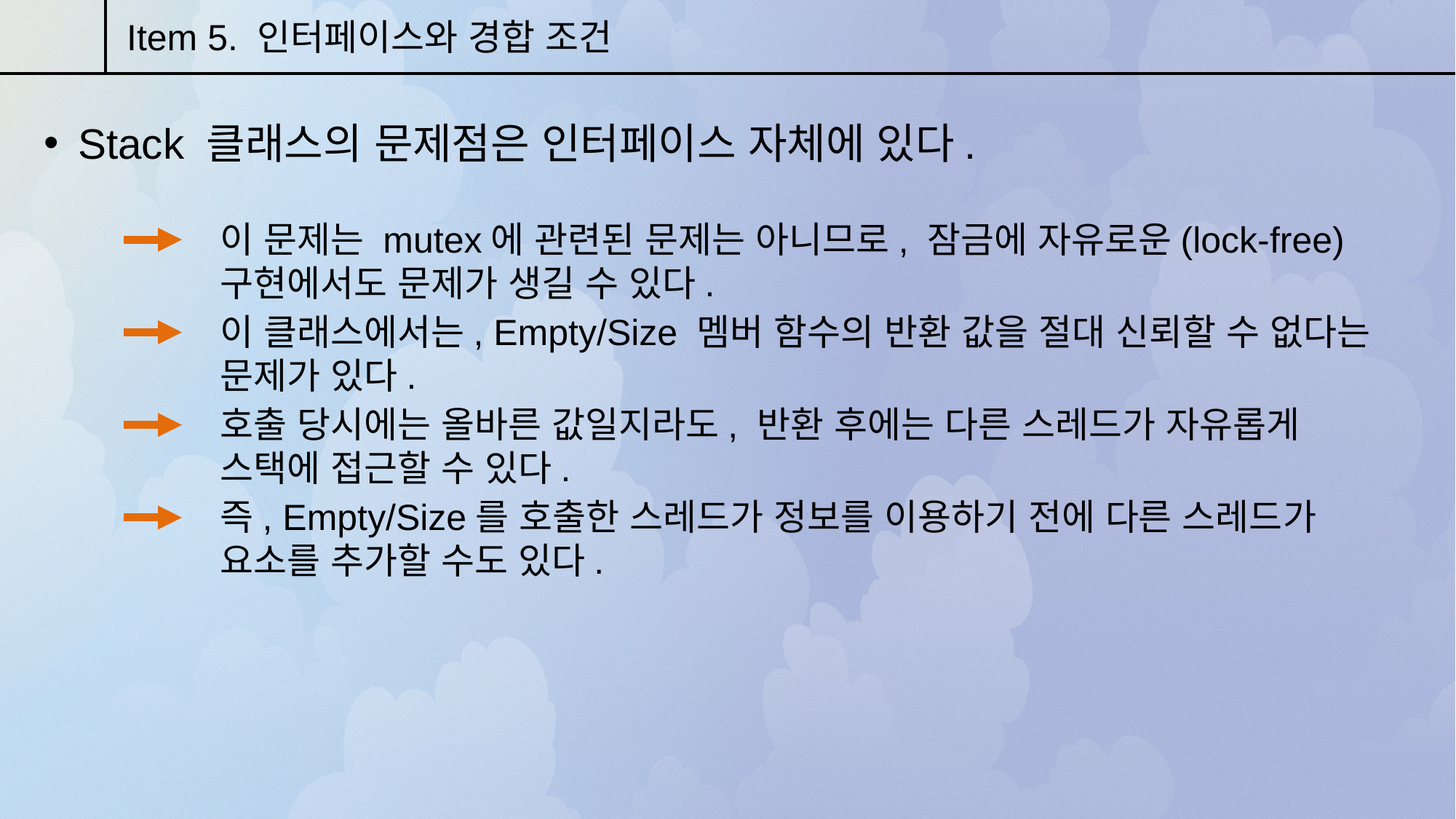

Item 5. 인터페이스와 경합 조건
Stack 클래스의 문제점은 인터페이스 자체에 있다.
이 문제는 mutex에 관련된 문제는 아니므로, 잠금에 자유로운(lock-free) 구현에서도 문제가 생길 수 있다.
이 클래스에서는, Empty/Size 멤버 함수의 반환 값을 절대 신뢰할 수 없다는 문제가 있다.
호출 당시에는 올바른 값일지라도, 반환 후에는 다른 스레드가 자유롭게 스택에 접근할 수 있다.
즉, Empty/Size를 호출한 스레드가 정보를 이용하기 전에 다른 스레드가 요소를 추가할 수도 있다.